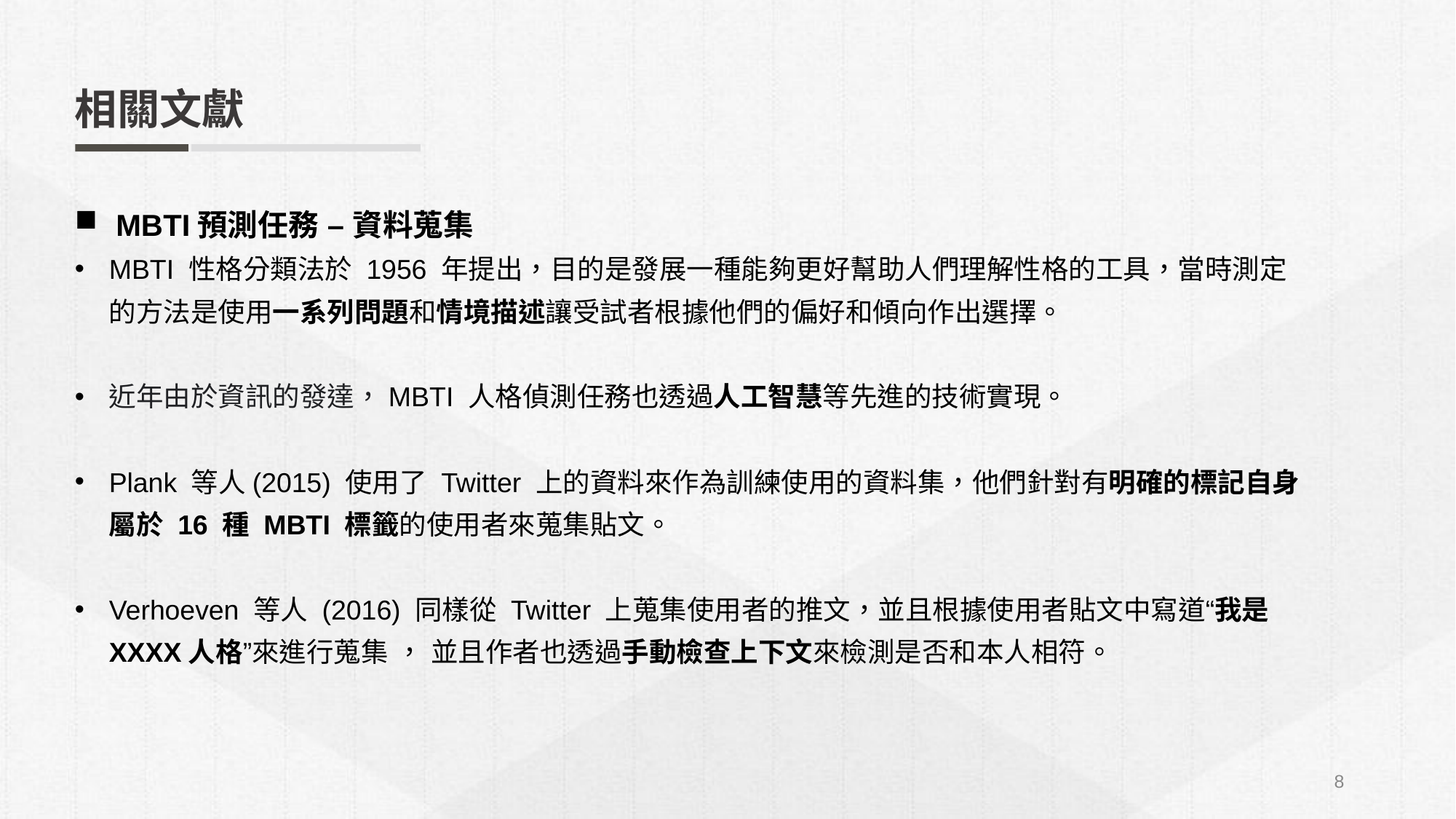

相關文獻

MBTI預測任務 – 資料蒐集
MBTI 性格分類法於 1956 年提出，目的是發展一種能夠更好幫助人們理解性格的工具，當時測定的方法是使用一系列問題和情境描述讓受試者根據他們的偏好和傾向作出選擇。

近年由於資訊的發達，MBTI 人格偵測任務也透過人工智慧等先進的技術實現。

Plank 等人(2015) 使用了 Twitter 上的資料來作為訓練使用的資料集，他們針對有明確的標記自身屬於 16 種 MBTI 標籤的使用者來蒐集貼文。

Verhoeven 等人 (2016) 同樣從 Twitter 上蒐集使用者的推文，並且根據使用者貼文中寫道“我是XXXX人格”來進行蒐集 ， 並且作者也透過手動檢查上下文來檢測是否和本人相符。

8